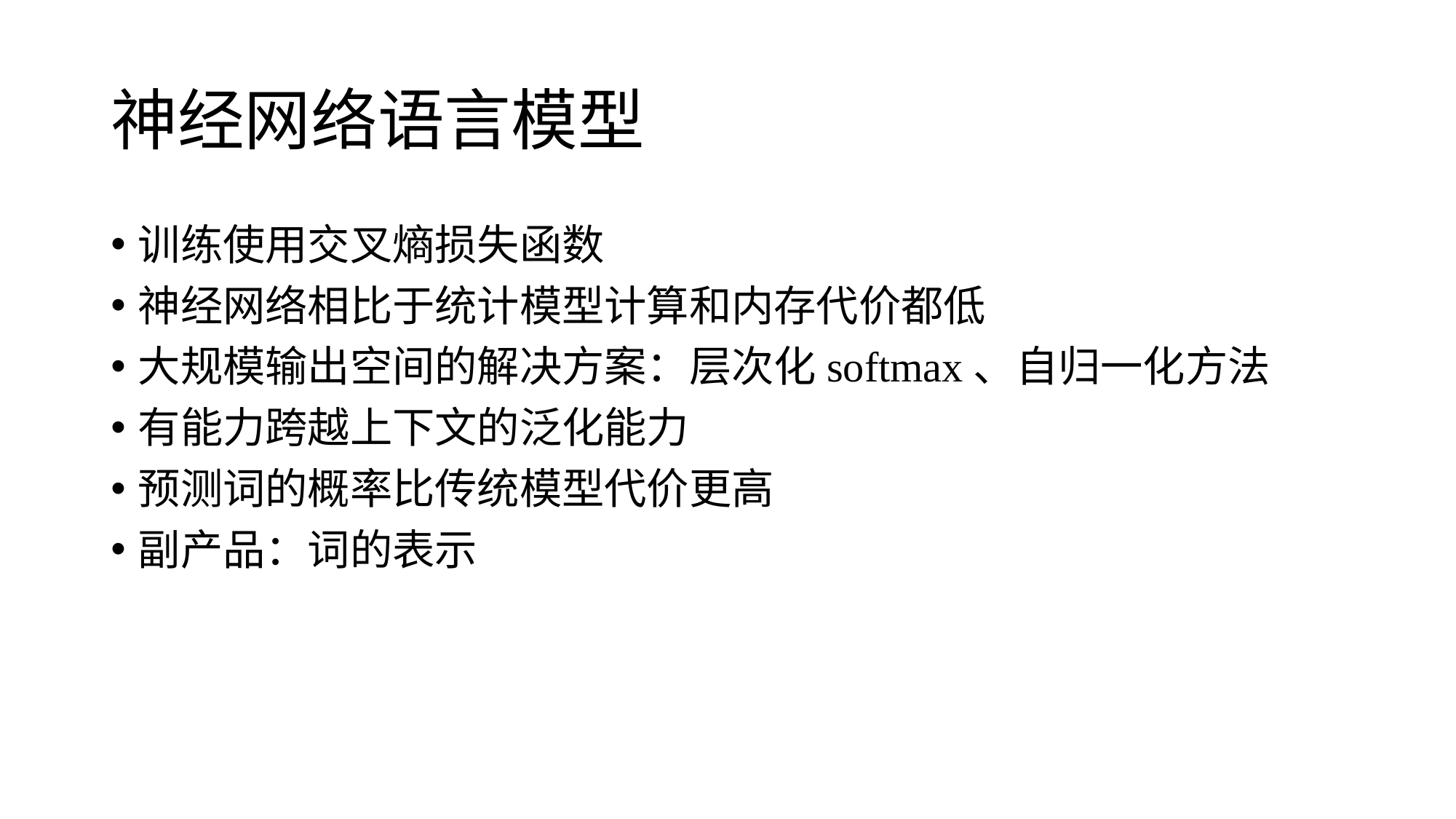

# 神经网络语言模型
训练使用交叉熵损失函数
神经网络相比于统计模型计算和内存代价都低
大规模输出空间的解决方案：层次化softmax、自归一化方法
有能力跨越上下文的泛化能力
预测词的概率比传统模型代价更高
副产品：词的表示